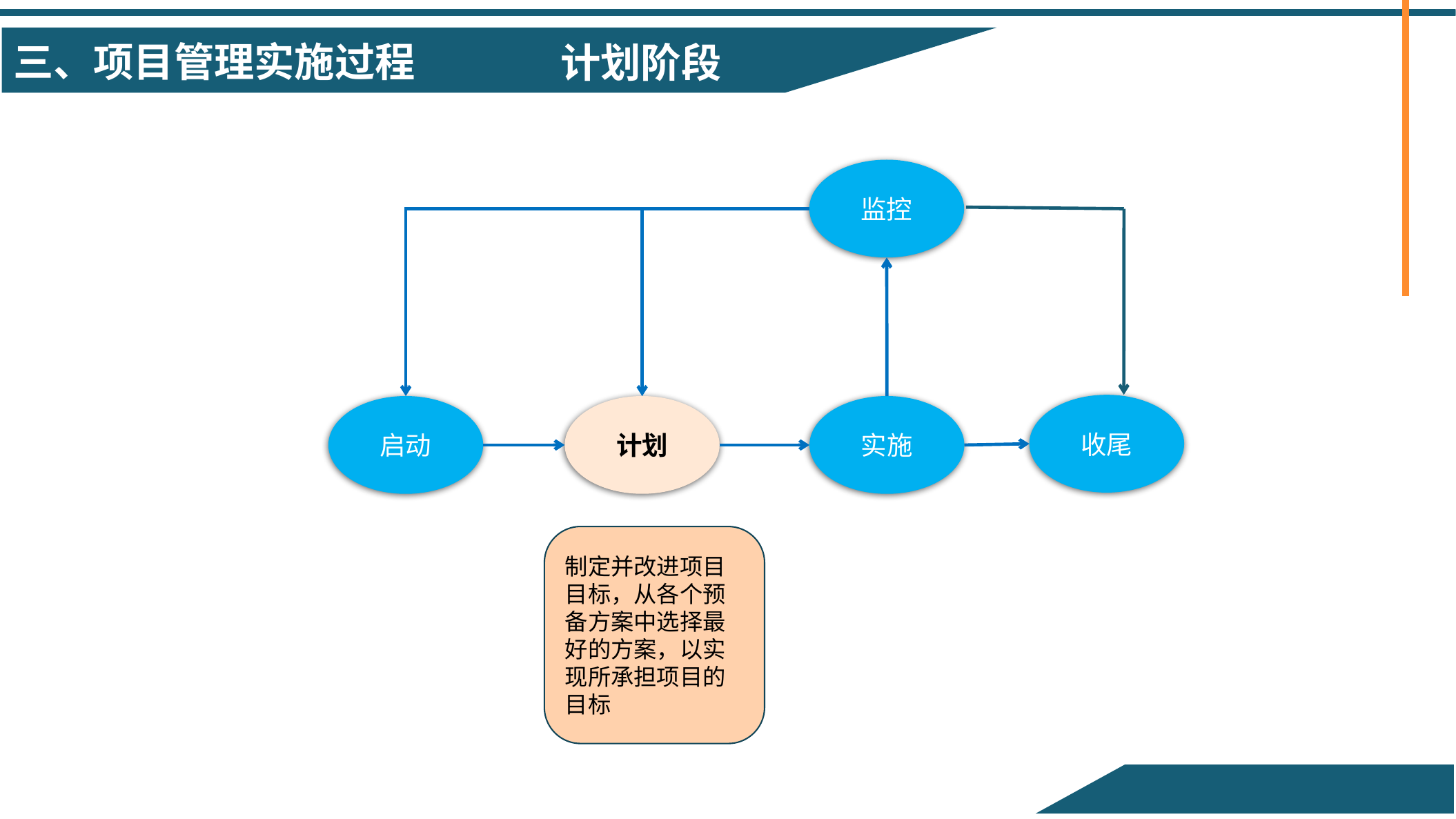

计划阶段
监控
收尾
启动
计划
实施
制定并改进项目目标，从各个预备方案中选择最好的方案，以实现所承担项目的目标